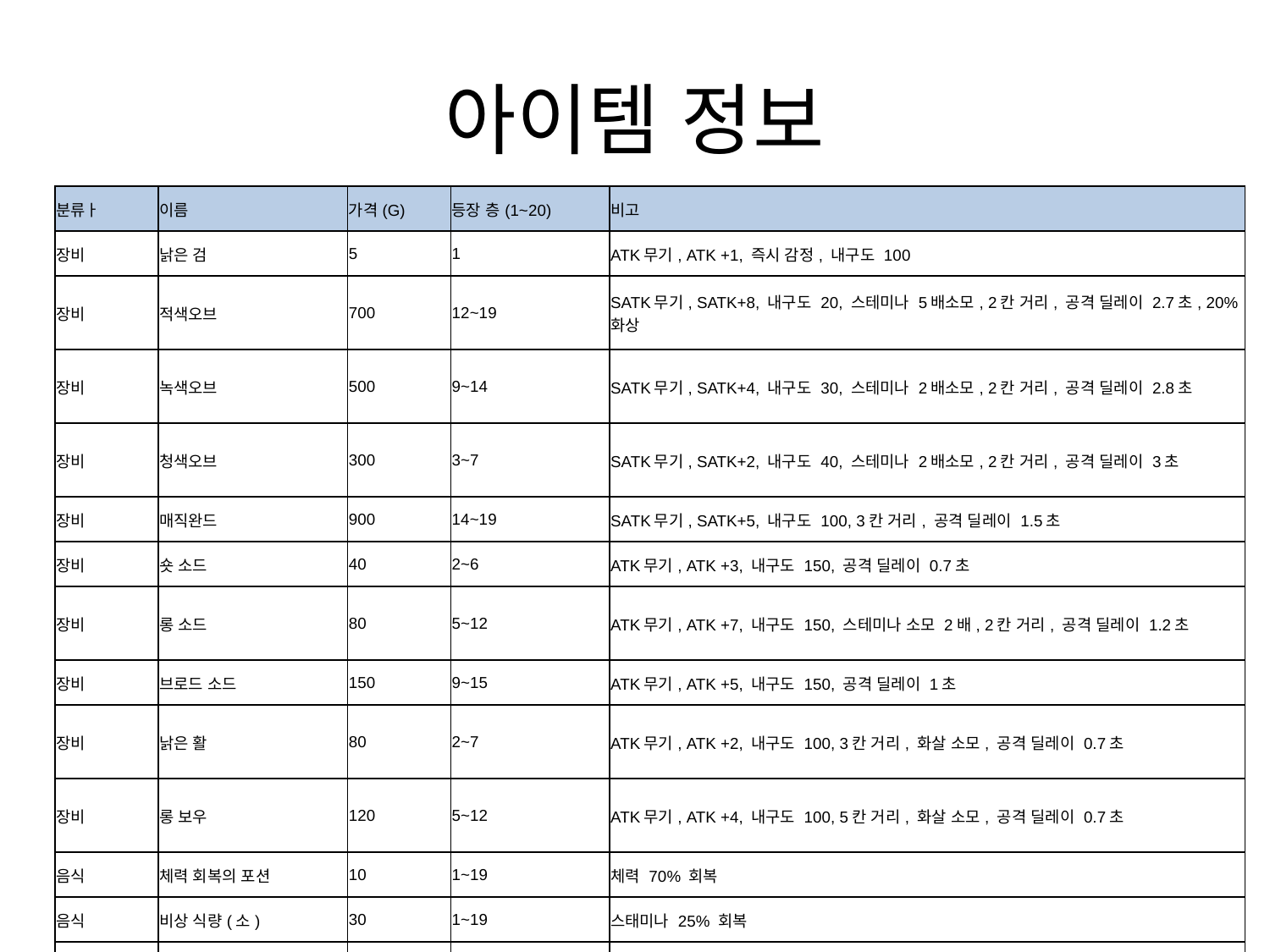

# 아이템 정보
| 분류ㅏ | 이름 | 가격(G) | 등장 층(1~20) | 비고 |
| --- | --- | --- | --- | --- |
| 장비 | 낡은 검 | 5 | 1 | ATK무기, ATK +1, 즉시 감정, 내구도 100 |
| 장비 | 적색오브 | 700 | 12~19 | SATK무기, SATK+8, 내구도 20, 스테미나 5배소모, 2칸 거리, 공격 딜레이 2.7초, 20% 화상 |
| 장비 | 녹색오브 | 500 | 9~14 | SATK무기, SATK+4, 내구도 30, 스테미나 2배소모, 2칸 거리, 공격 딜레이 2.8초 |
| 장비 | 청색오브 | 300 | 3~7 | SATK무기, SATK+2, 내구도 40, 스테미나 2배소모, 2칸 거리, 공격 딜레이 3초 |
| 장비 | 매직완드 | 900 | 14~19 | SATK무기, SATK+5, 내구도 100, 3칸 거리, 공격 딜레이 1.5초 |
| 장비 | 숏 소드 | 40 | 2~6 | ATK무기, ATK +3, 내구도 150, 공격 딜레이 0.7초 |
| 장비 | 롱 소드 | 80 | 5~12 | ATK무기, ATK +7, 내구도 150, 스테미나 소모 2배, 2칸 거리, 공격 딜레이 1.2초 |
| 장비 | 브로드 소드 | 150 | 9~15 | ATK무기, ATK +5, 내구도 150, 공격 딜레이 1초 |
| 장비 | 낡은 활 | 80 | 2~7 | ATK무기, ATK +2, 내구도 100, 3칸 거리, 화살 소모, 공격 딜레이 0.7초 |
| 장비 | 롱 보우 | 120 | 5~12 | ATK무기, ATK +4, 내구도 100, 5칸 거리, 화살 소모, 공격 딜레이 0.7초 |
| 음식 | 체력 회복의 포션 | 10 | 1~19 | 체력 70% 회복 |
| 음식 | 비상 식량(소) | 30 | 1~19 | 스태미나 25% 회복 |
| 음식 | 비상 식량(중) | 60 | 2~19 | 스태미나 50% 회복 |
| 음식 | 비상 식량(대) | 90 | 3~19 | 스태미나 75% 회복 |
| 음식 | 화상 회복의 포션 | 10 | 5~10 | 화상 즉시 치유 |
| 유물 | 화살 | 25 | 2~14 | 활에서 사용됨, 명중 실패 시 다시 주울 수 있음 |
| 유물 | n층의 열쇠 | 100 | 1~19 | 획득한 층 전용 잠긴 방을 푸는 열쇠 |
| 유물 | 잿빛 오브 | ? | 20 | 마지막 포탈을 타기 위한 물건, 즉시감정 |
| 유물 | 감정의 주문서 | 800 | 5~19 | 다른 아이템 1개 즉시 감정 |
| 유물 | 금화상자 | 1000 | 15~19 | 판매가격이 비쌈 |
| 유물 | 선택의 거울 | ? | 2 | 종족 선택 1회성 2층에서 단 1번 확정 출현 ( 인간 확정 선택가능 나머지는 뽑기로 소유한 경우가 아니라면 랜덤선택에서 출현 ) |